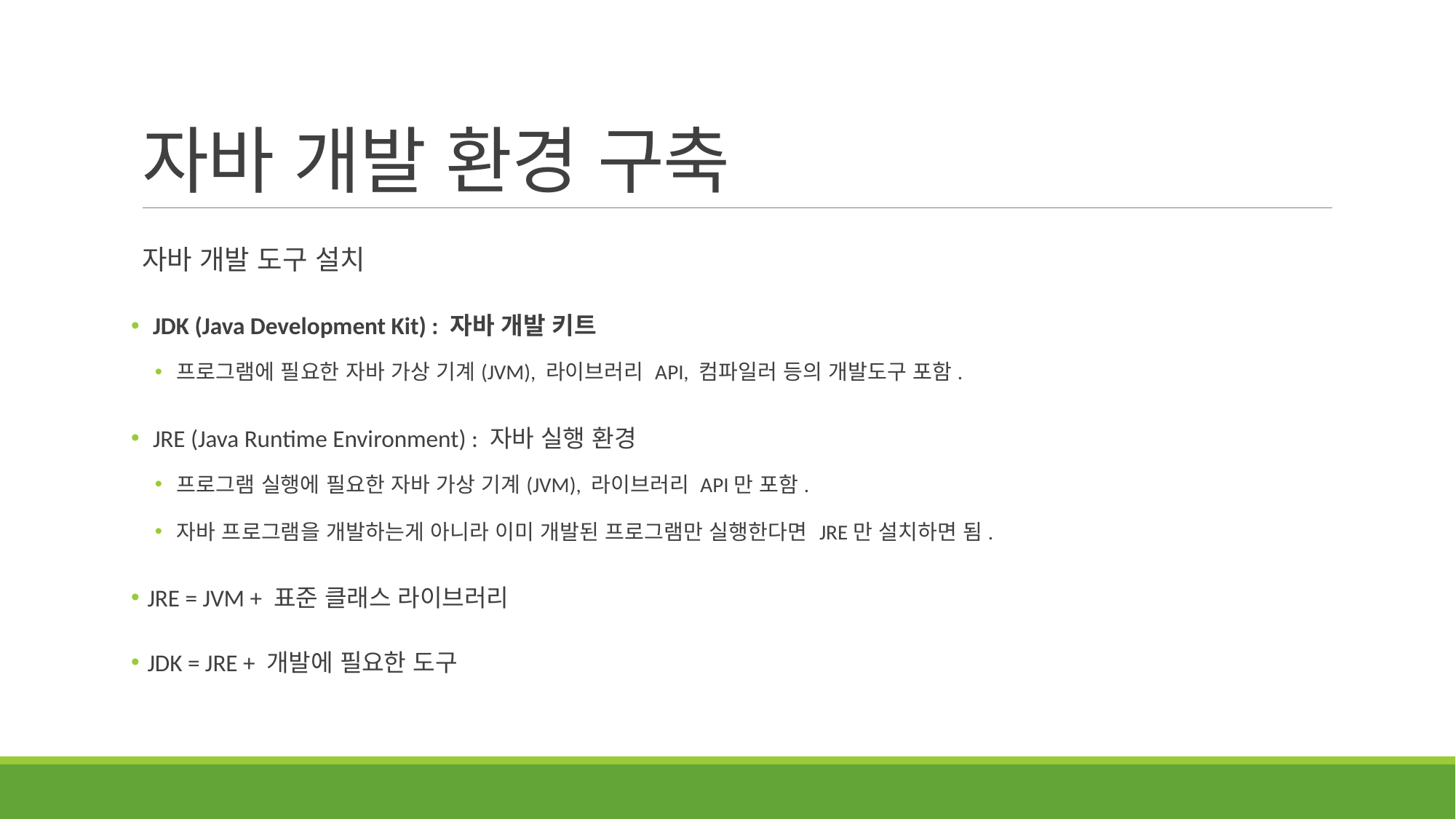

# 자바 개발 환경 구축
자바 개발 도구 설치
  JDK (Java Development Kit) : 자바 개발 키트
프로그램에 필요한 자바 가상 기계(JVM), 라이브러리 API, 컴파일러 등의 개발도구 포함.
  JRE (Java Runtime Environment) : 자바 실행 환경
프로그램 실행에 필요한 자바 가상 기계(JVM), 라이브러리 API만 포함.
자바 프로그램을 개발하는게 아니라 이미 개발된 프로그램만 실행한다면 JRE만 설치하면 됨.
 JRE = JVM + 표준 클래스 라이브러리
 JDK = JRE + 개발에 필요한 도구